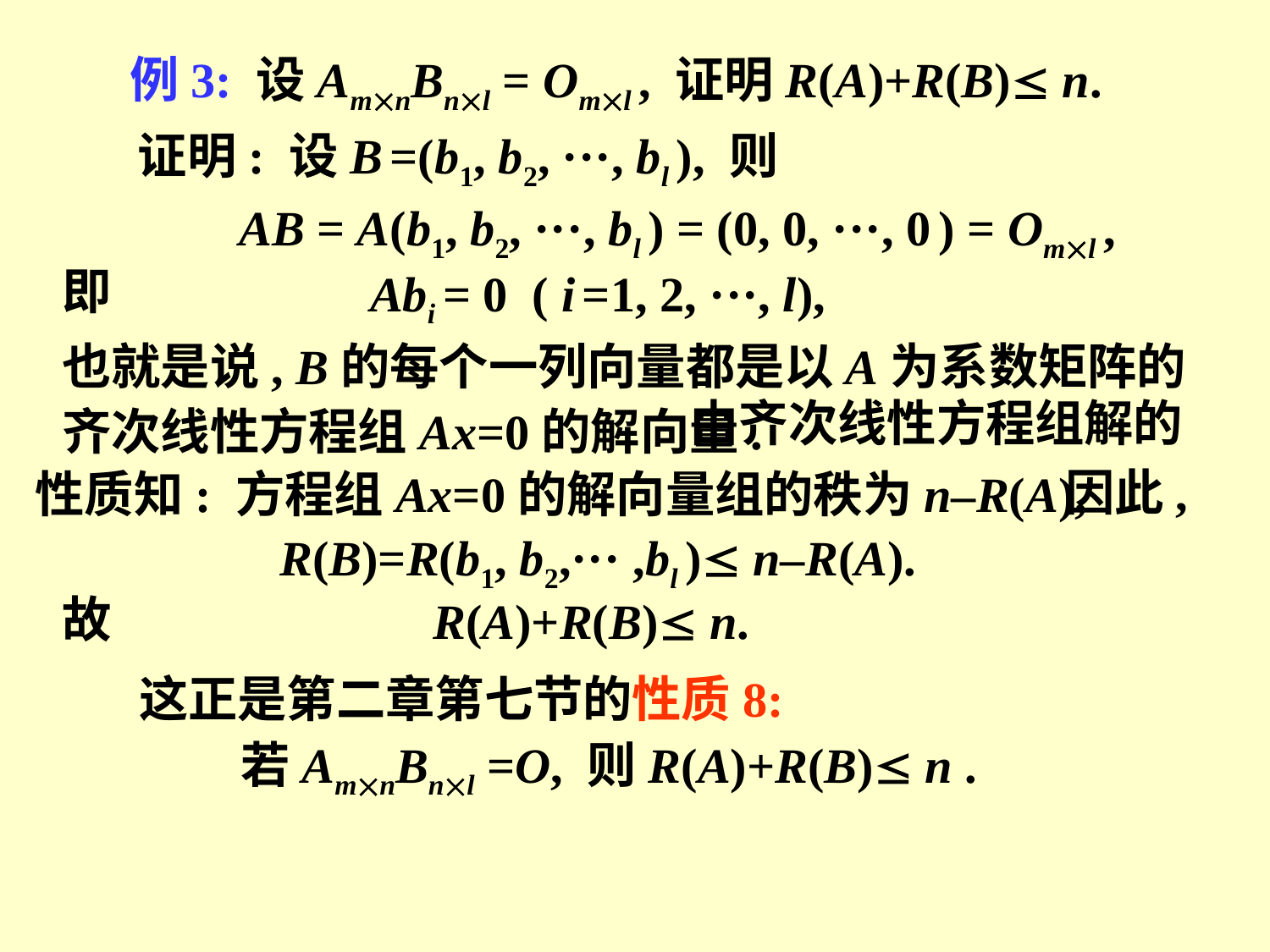

例3: 设Am×nBn×l = Om×l , 证明R(A)+R(B)≤ n.
证明: 设B =(b1, b2, ···, bl ), 则
AB = A(b1, b2, ···, bl ) = (0, 0, ···, 0 ) = Om×l ,
即
Abi = 0  ( i =1, 2, ···, l),
也就是说, B的每个一列向量都是以A为系数矩阵的齐次线性方程组Ax=0的解向量.
由齐次线性方程组解的
因此,
性质知: 方程组Ax=0的解向量组的秩为n–R(A),
R(B)=R(b1, b2,··· ,bl )≤ n–R(A).
故
R(A)+R(B)≤ n.
这正是第二章第七节的性质8:
        若Am×nBn×l =O, 则R(A)+R(B)≤ n .